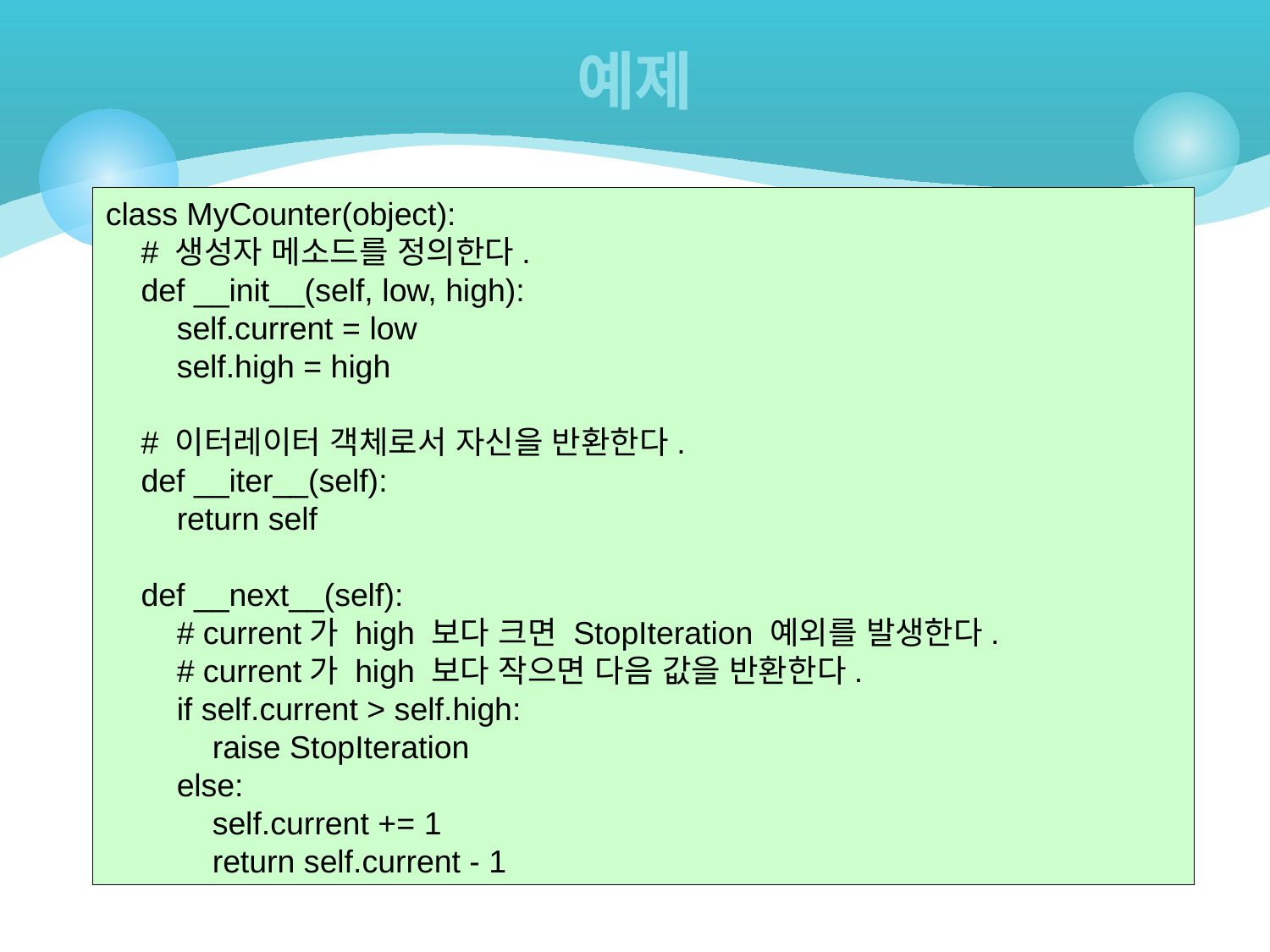

# 예제
class MyCounter(object):
    # 생성자 메소드를 정의한다.
    def __init__(self, low, high):
        self.current = low
        self.high = high

    # 이터레이터 객체로서 자신을 반환한다.
    def __iter__(self):
        return self

    def __next__(self):
        # current가 high 보다 크면 StopIteration 예외를 발생한다.
        # current가 high 보다 작으면 다음 값을 반환한다.
        if self.current > self.high:
            raise StopIteration
        else:
            self.current += 1
            return self.current - 1